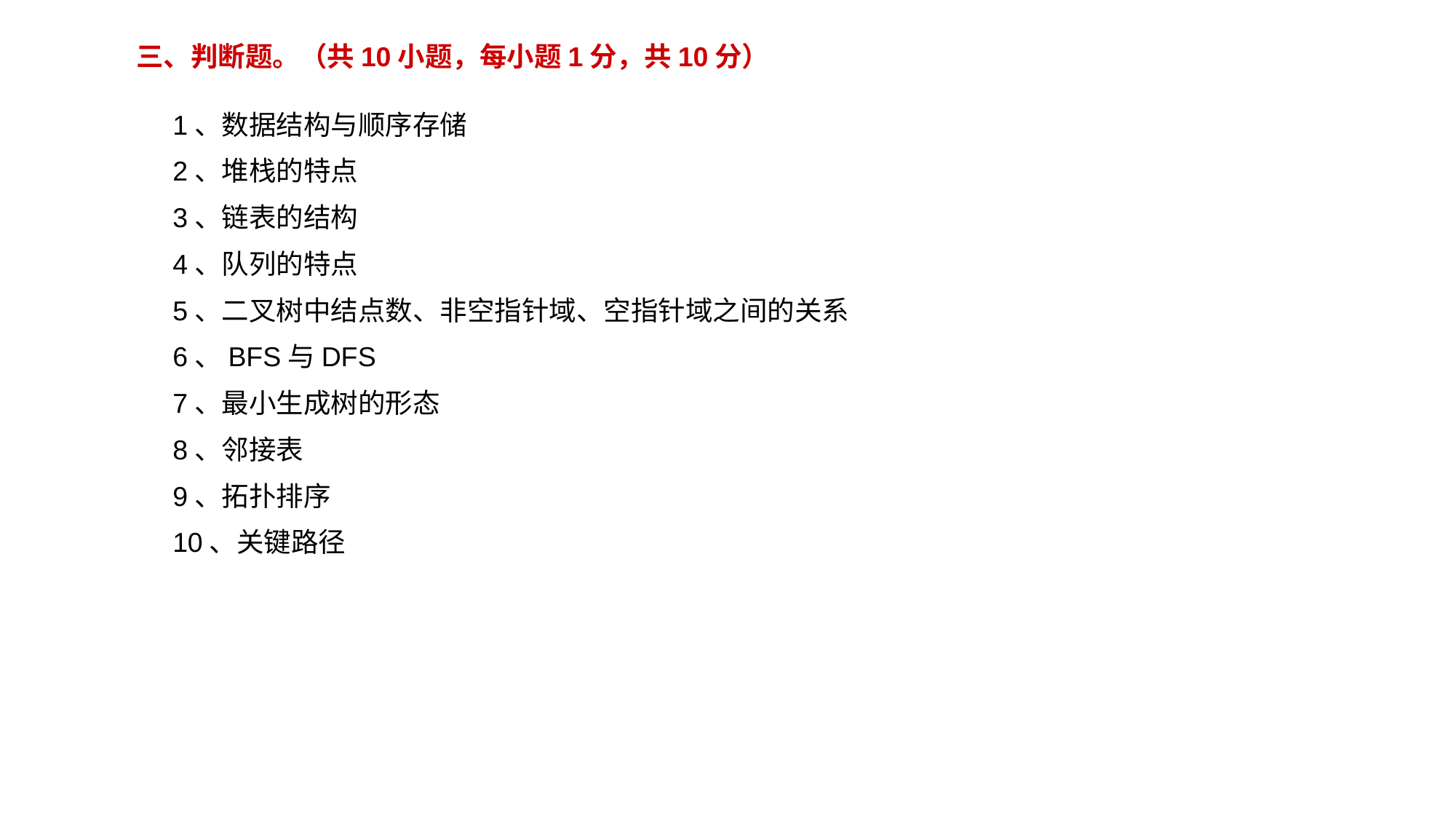

三、判断题。（共10小题，每小题1分，共10分）
1、数据结构与顺序存储
2、堆栈的特点
3、链表的结构
4、队列的特点
5、二叉树中结点数、非空指针域、空指针域之间的关系
6、BFS与DFS
7、最小生成树的形态
8、邻接表
9、拓扑排序
10、关键路径